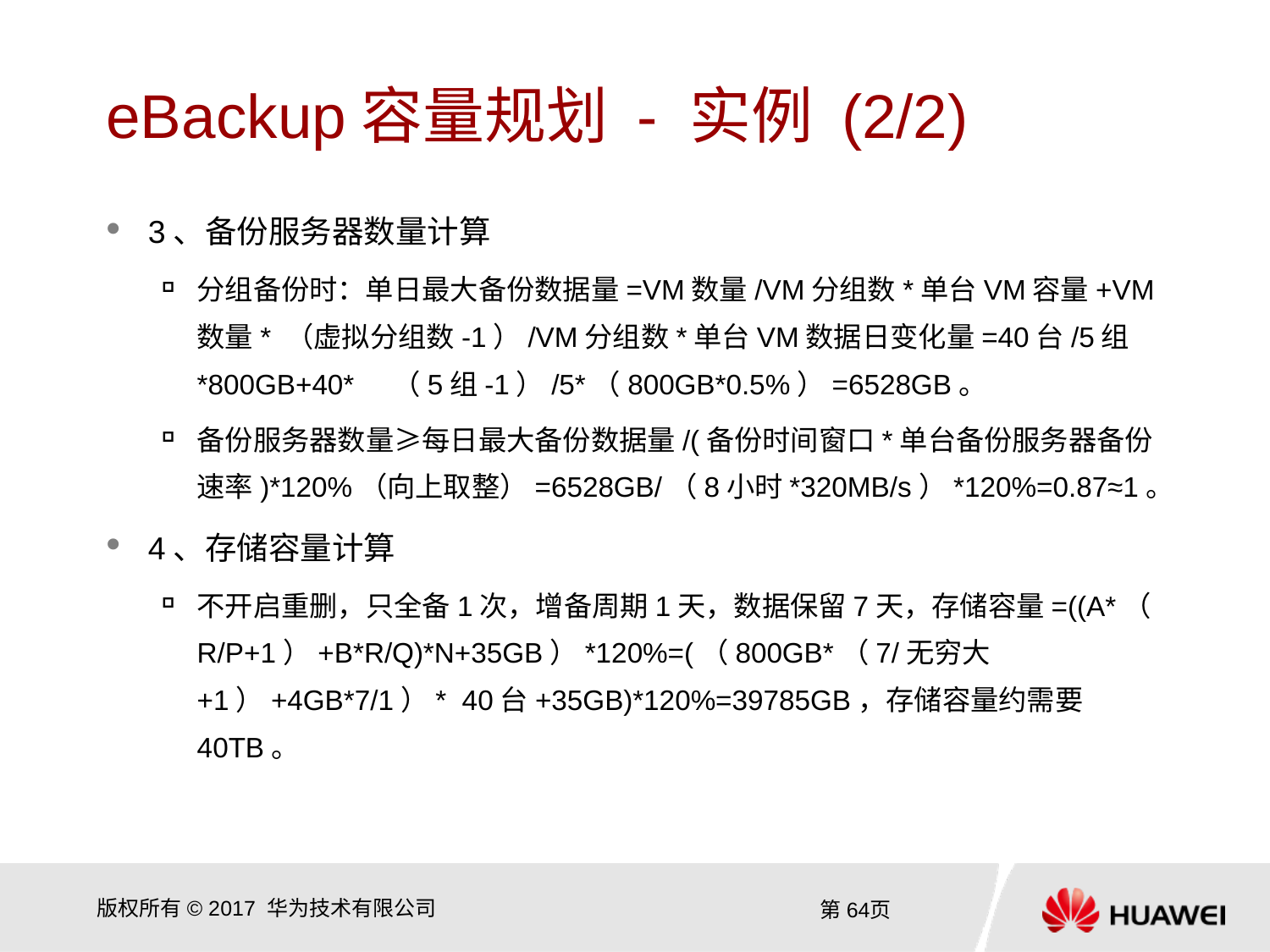

# eBackup容量规划 - 实例 (2/2)
3、备份服务器数量计算
分组备份时：单日最大备份数据量=VM数量/VM分组数*单台VM容量+VM数量* （虚拟分组数-1）/VM分组数*单台VM数据日变化量=40台/5组*800GB+40*    （5组-1）/5*（800GB*0.5%）=6528GB。
备份服务器数量≥每日最大备份数据量/(备份时间窗口*单台备份服务器备份 速率)*120%（向上取整）=6528GB/（8小时*320MB/s）*120%=0.87≈1。
4、存储容量计算
不开启重删，只全备1次，增备周期1天，数据保留7天，存储容量=((A*（ R/P+1）+B*R/Q)*N+35GB）*120%=(（800GB*（7/无穷大+1）+4GB*7/1）*  40台+35GB)*120%=39785GB，存储容量约需要40TB。